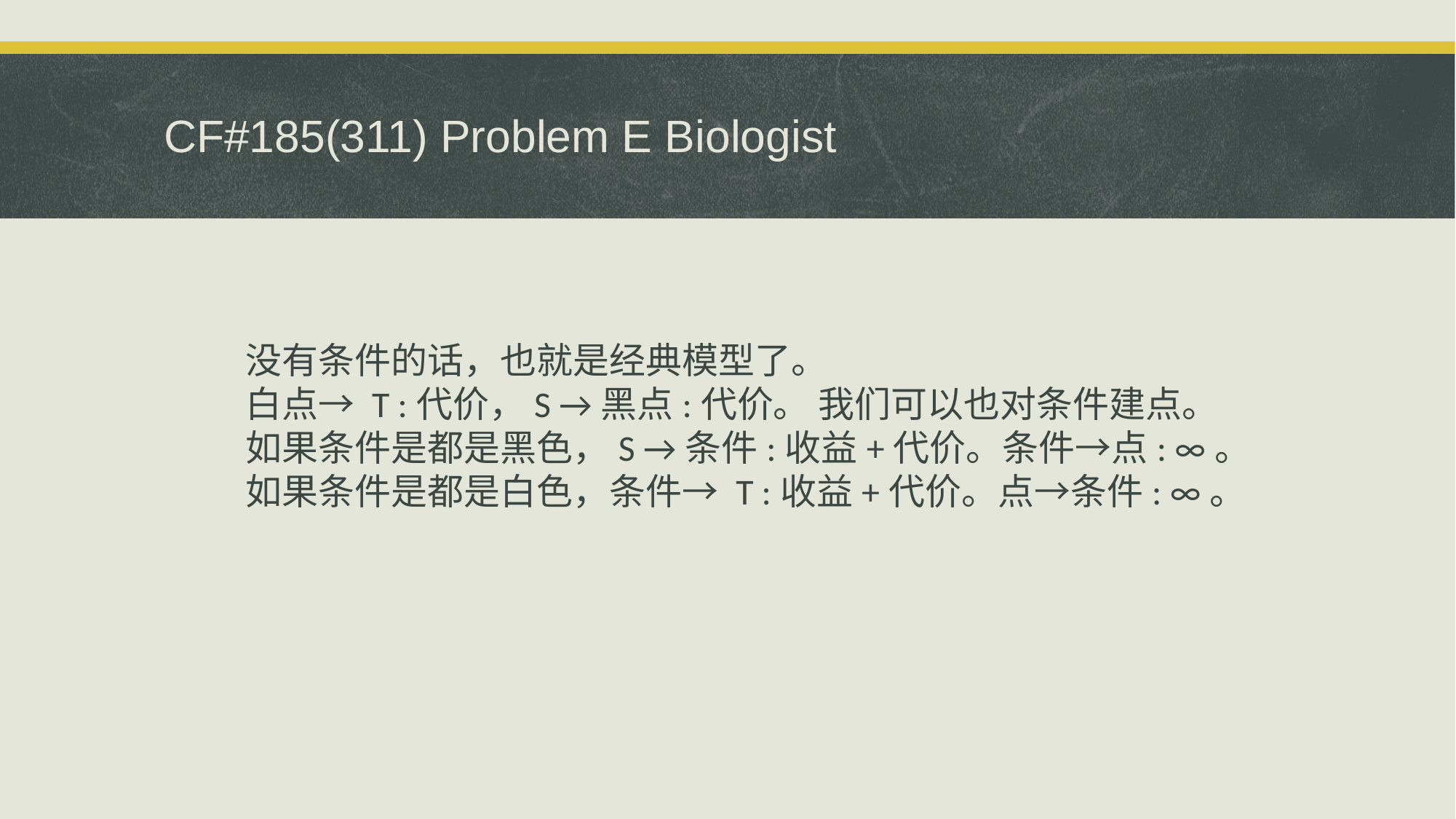

# CF#185(311) Problem E Biologist
         没有条件的话，也就是经典模型了。
         白点→ T :代价，S →黑点:代价。 我们可以也对条件建点。
         如果条件是都是黑色，S →条件:收益+代价。条件→点: ∞。
         如果条件是都是白色，条件→ T :收益+代价。点→条件: ∞。